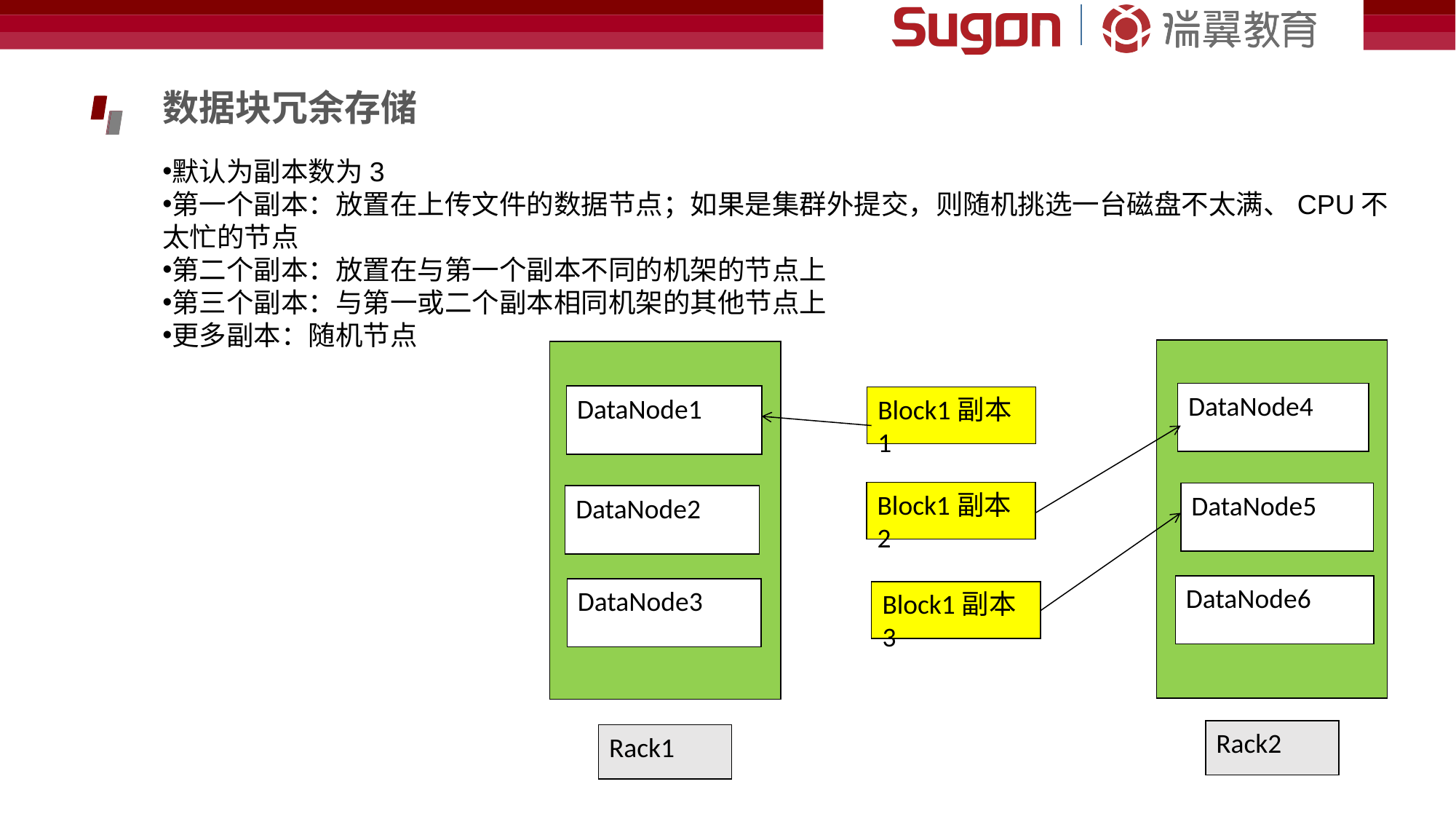

数据块冗余存储

默认为副本数为3
第一个副本：放置在上传文件的数据节点；如果是集群外提交，则随机挑选一台磁盘不太满、CPU不太忙的节点
第二个副本：放置在与第一个副本不同的机架的节点上
第三个副本：与第一或二个副本相同机架的其他节点上
更多副本：随机节点

DataNode4

DataNode5

DataNode6

Rack2

DataNode1

DataNode2

DataNode3

Rack1

Block1副本1

Block1副本2

Block1副本3